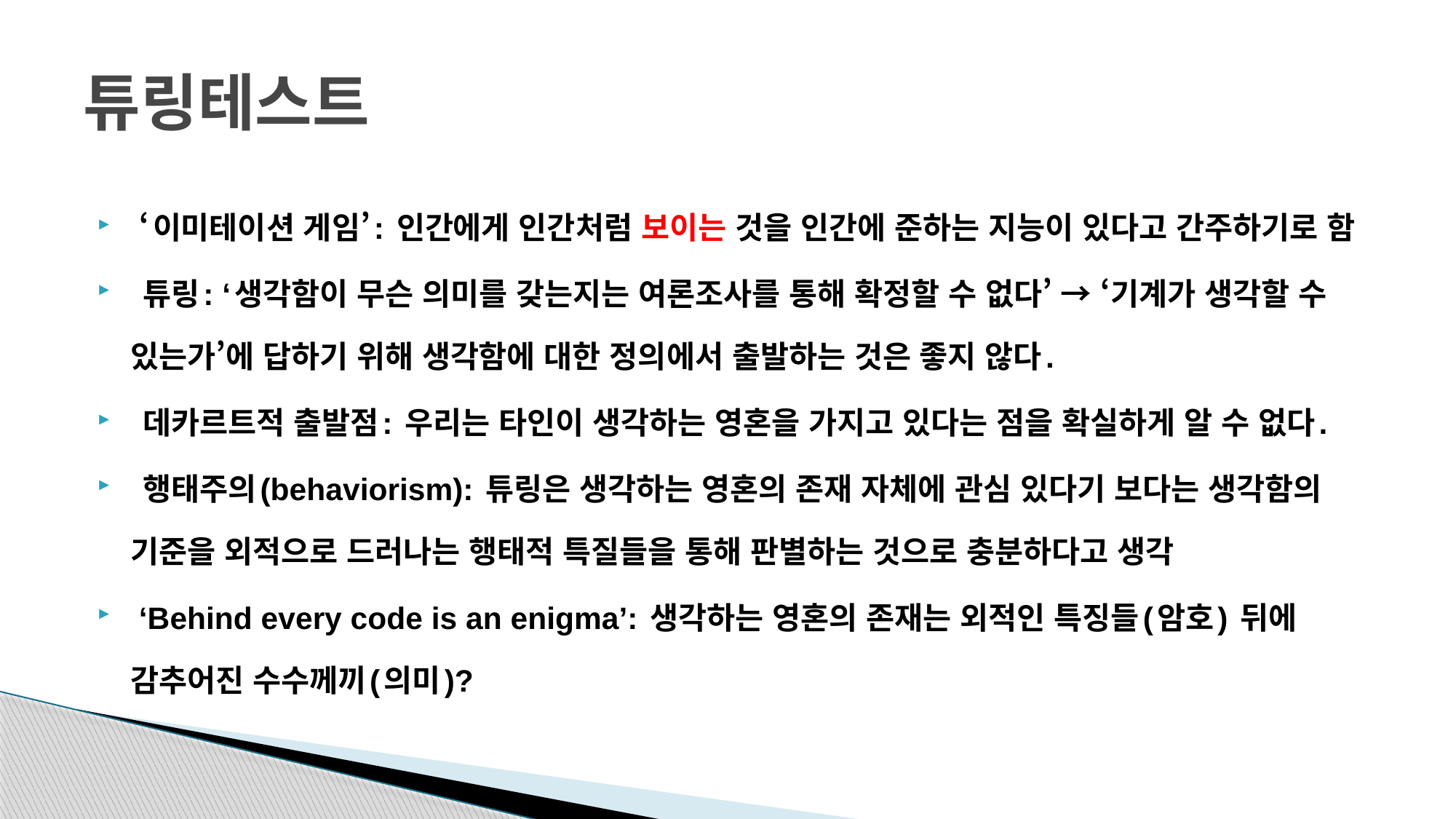

# 튜링테스트
 ‘이미테이션 게임’: 인간에게 인간처럼 보이는 것을 인간에 준하는 지능이 있다고 간주하기로 함
 튜링: ‘생각함이 무슨 의미를 갖는지는 여론조사를 통해 확정할 수 없다’ → ‘기계가 생각할 수 있는가’에 답하기 위해 생각함에 대한 정의에서 출발하는 것은 좋지 않다.
 데카르트적 출발점: 우리는 타인이 생각하는 영혼을 가지고 있다는 점을 확실하게 알 수 없다.
 행태주의(behaviorism): 튜링은 생각하는 영혼의 존재 자체에 관심 있다기 보다는 생각함의 기준을 외적으로 드러나는 행태적 특질들을 통해 판별하는 것으로 충분하다고 생각
 ‘Behind every code is an enigma’: 생각하는 영혼의 존재는 외적인 특징들(암호) 뒤에 감추어진 수수께끼(의미)?